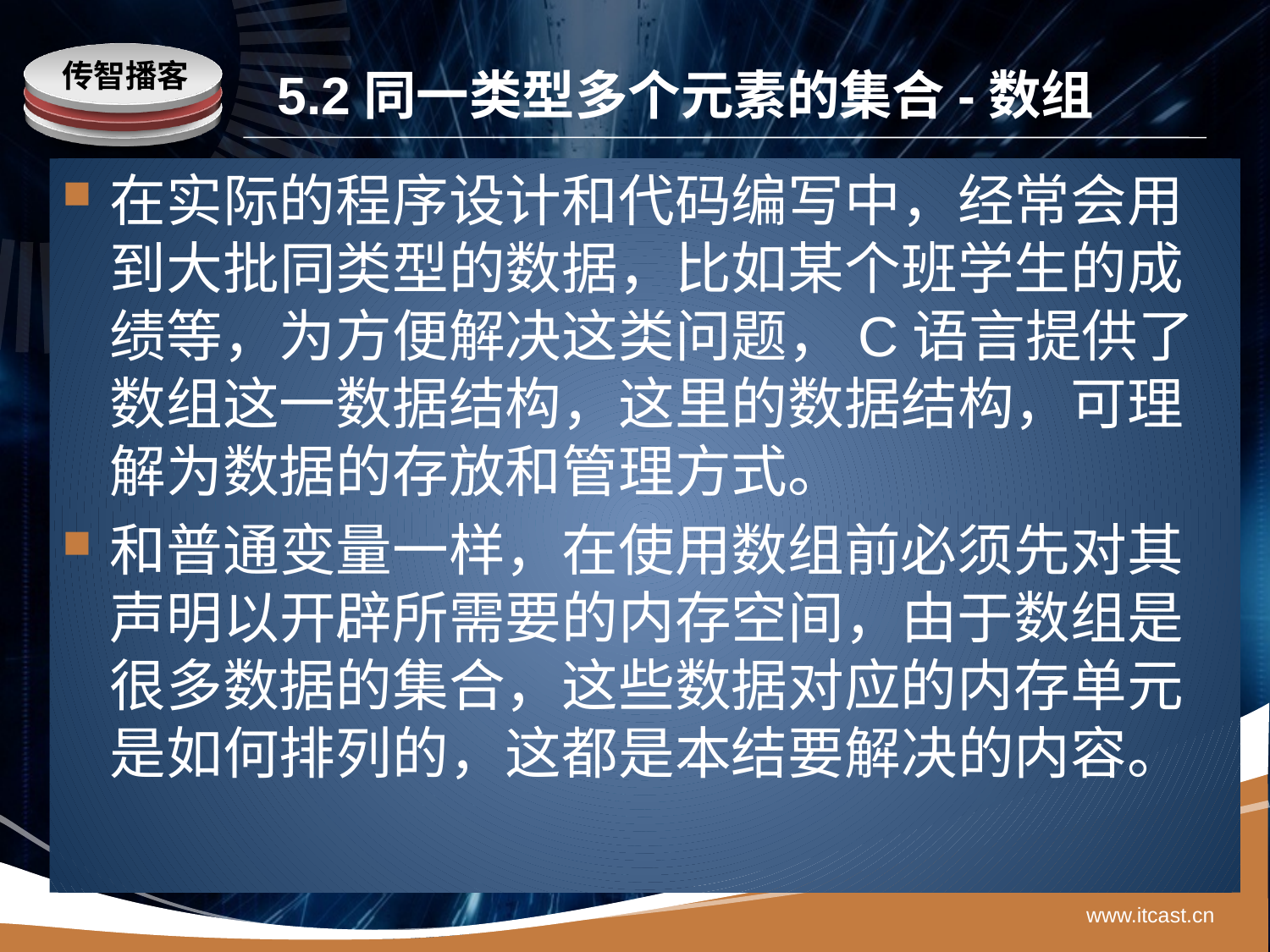

# 5.2同一类型多个元素的集合-数组
在实际的程序设计和代码编写中，经常会用到大批同类型的数据，比如某个班学生的成绩等，为方便解决这类问题，C语言提供了数组这一数据结构，这里的数据结构，可理解为数据的存放和管理方式。
和普通变量一样，在使用数组前必须先对其声明以开辟所需要的内存空间，由于数组是很多数据的集合，这些数据对应的内存单元是如何排列的，这都是本结要解决的内容。
www.itcast.cn